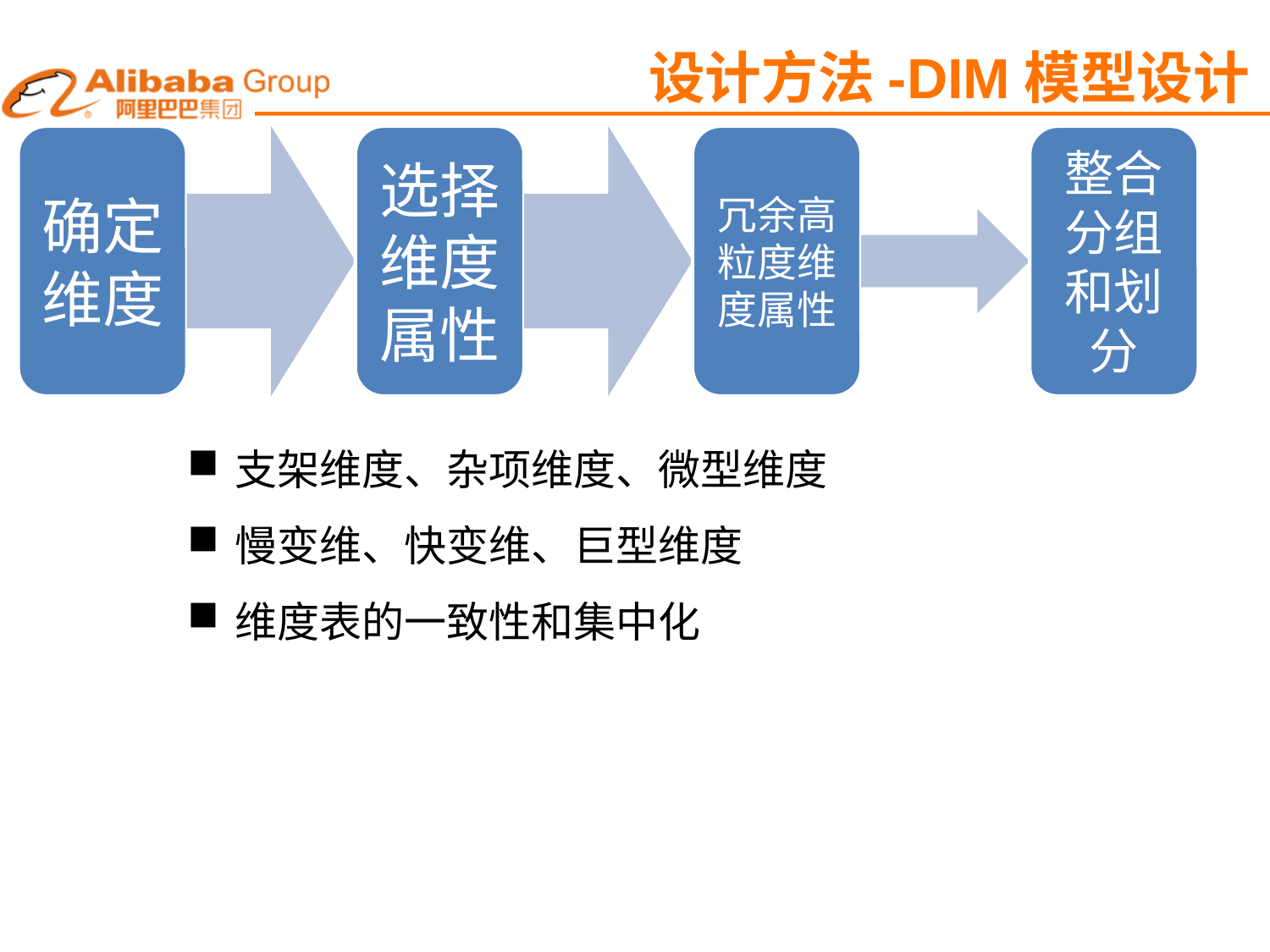

设计方法-DIM模型设计
确定维度
选择维度属性
冗余高粒度维度属性
整合分组和划分
支架维度、杂项维度、微型维度
慢变维、快变维、巨型维度
维度表的一致性和集中化

流量
商品
交易